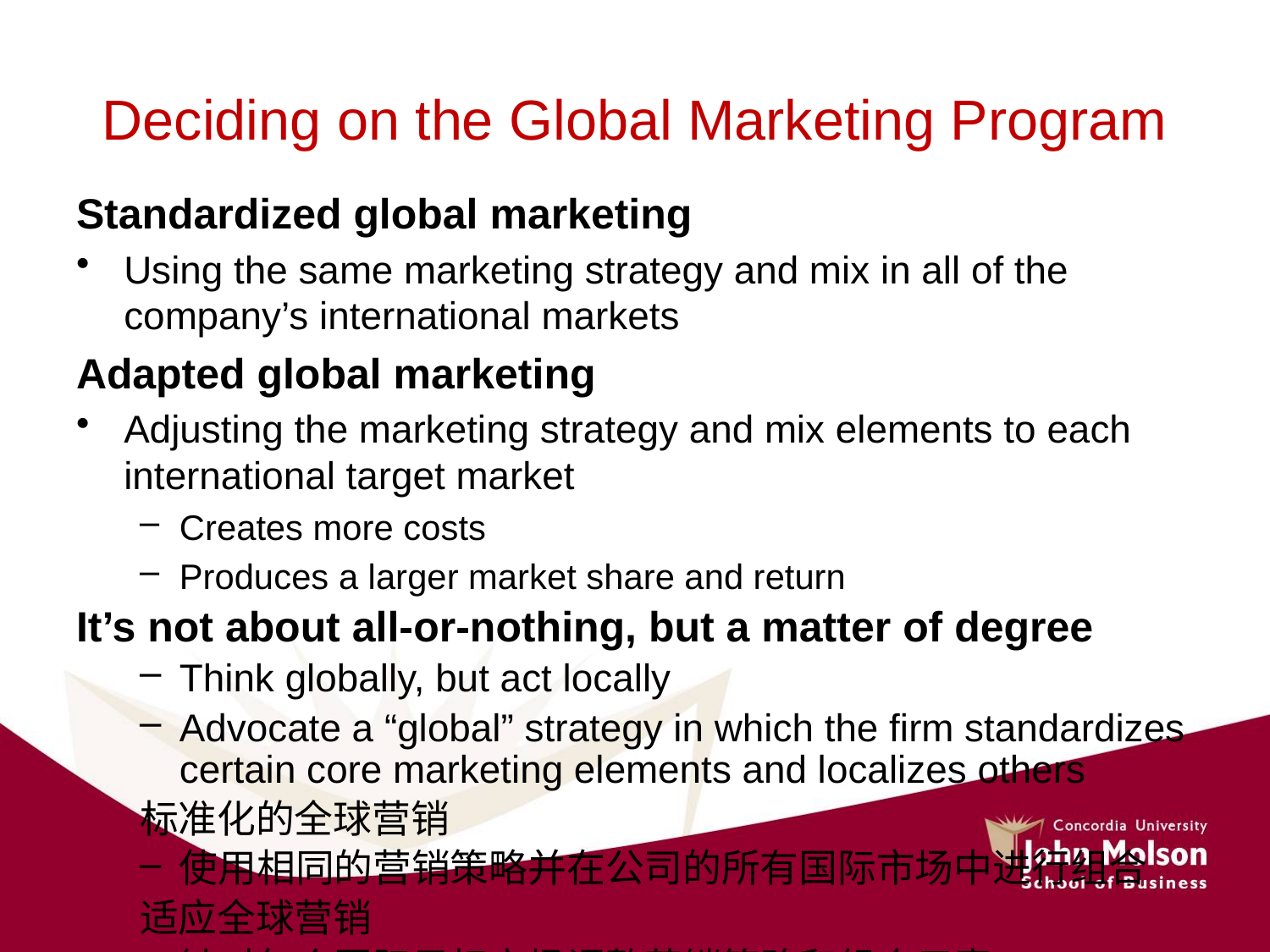

# Deciding on the Global Marketing Program
Standardized global marketing
Using the same marketing strategy and mix in all of the company’s international markets
Adapted global marketing
Adjusting the marketing strategy and mix elements to each international target market
Creates more costs
Produces a larger market share and return
It’s not about all-or-nothing, but a matter of degree
Think globally, but act locally
Advocate a “global” strategy in which the firm standardizes certain core marketing elements and localizes others
标准化的全球营销
使用相同的营销策略并在公司的所有国际市场中进行组合
适应全球营销
针对每个国际目标市场调整营销策略和组合元素
产生更多成本
产生更大的市场份额和回报
这不是全有或全无，而是程度的问题
放眼全球，立足本土
倡导“全球”战略，在该战略中，公司将某些核心营销要素标准化，并将其他要素本地化